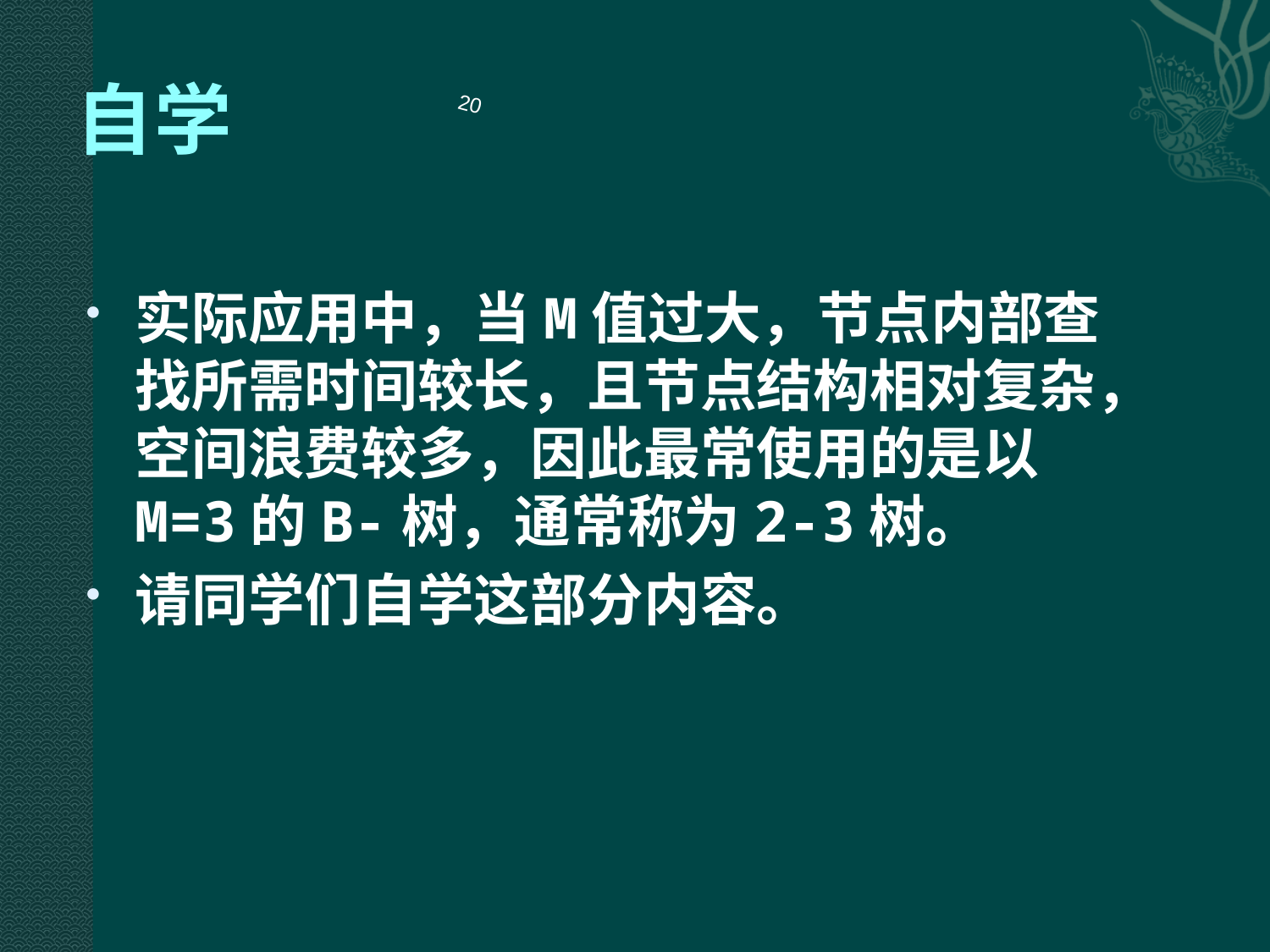

# 自学
20
实际应用中，当M值过大，节点内部查找所需时间较长，且节点结构相对复杂，空间浪费较多，因此最常使用的是以M=3的B-树，通常称为2-3树。
请同学们自学这部分内容。